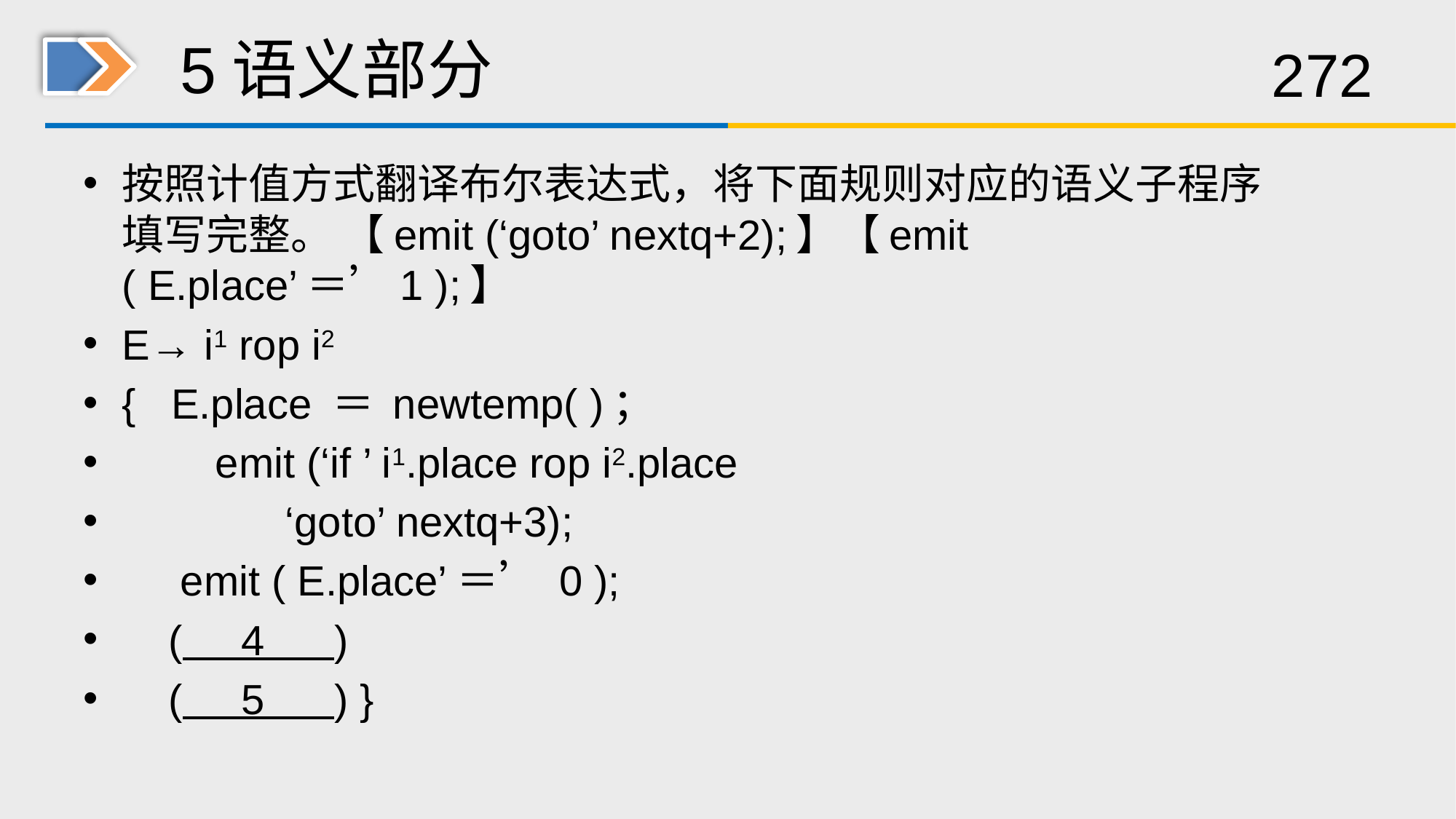

# 5语义部分
272
按照计值方式翻译布尔表达式，将下面规则对应的语义子程序填写完整。 【emit (‘goto’ nextq+2);】【emit ( E.place’＝’1 );】
E→ i1 rop i2
{   E.place ＝ newtemp( )；
        emit (‘if ’ i1.place rop i2.place
              ‘goto’ nextq+3);
     emit ( E.place’＝’ 0 );
    (     4      )
    (     5      ) }